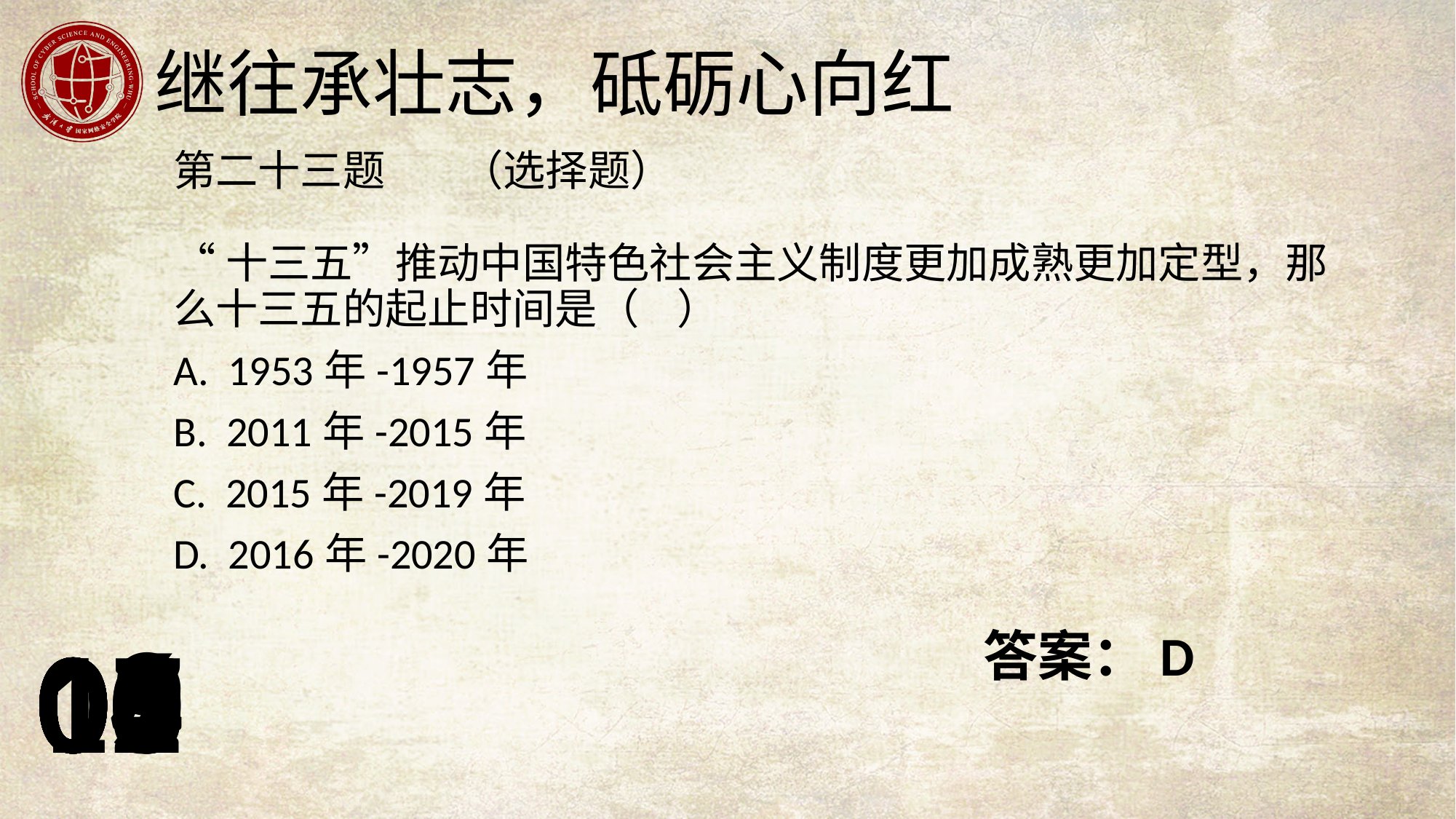

第二十三题        （选择题）
“十三五”推动中国特色社会主义制度更加成熟更加定型，那么十三五的起止时间是（    ）
A.  1953年-1957年
B.  2011年-2015年
C.  2015年-2019年
D.  2016年-2020年
答案：D